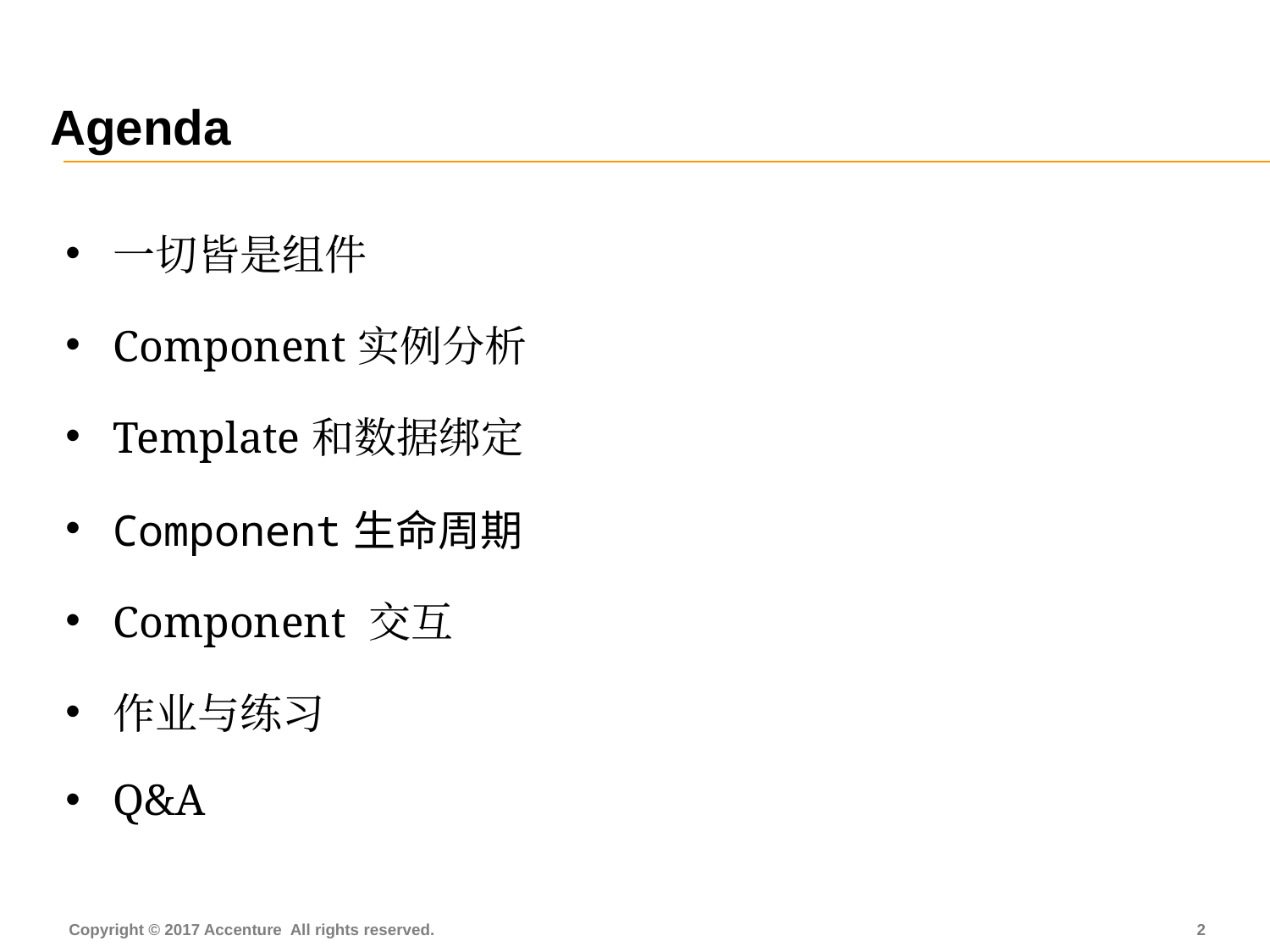

# Agenda
| 一切皆是组件 Component实例分析 Template和数据绑定 Component生命周期 Component 交互 作业与练习 Q&A |
| --- |
|  |
|  |
|  |
2
Copyright © 2017 Accenture  All rights reserved.